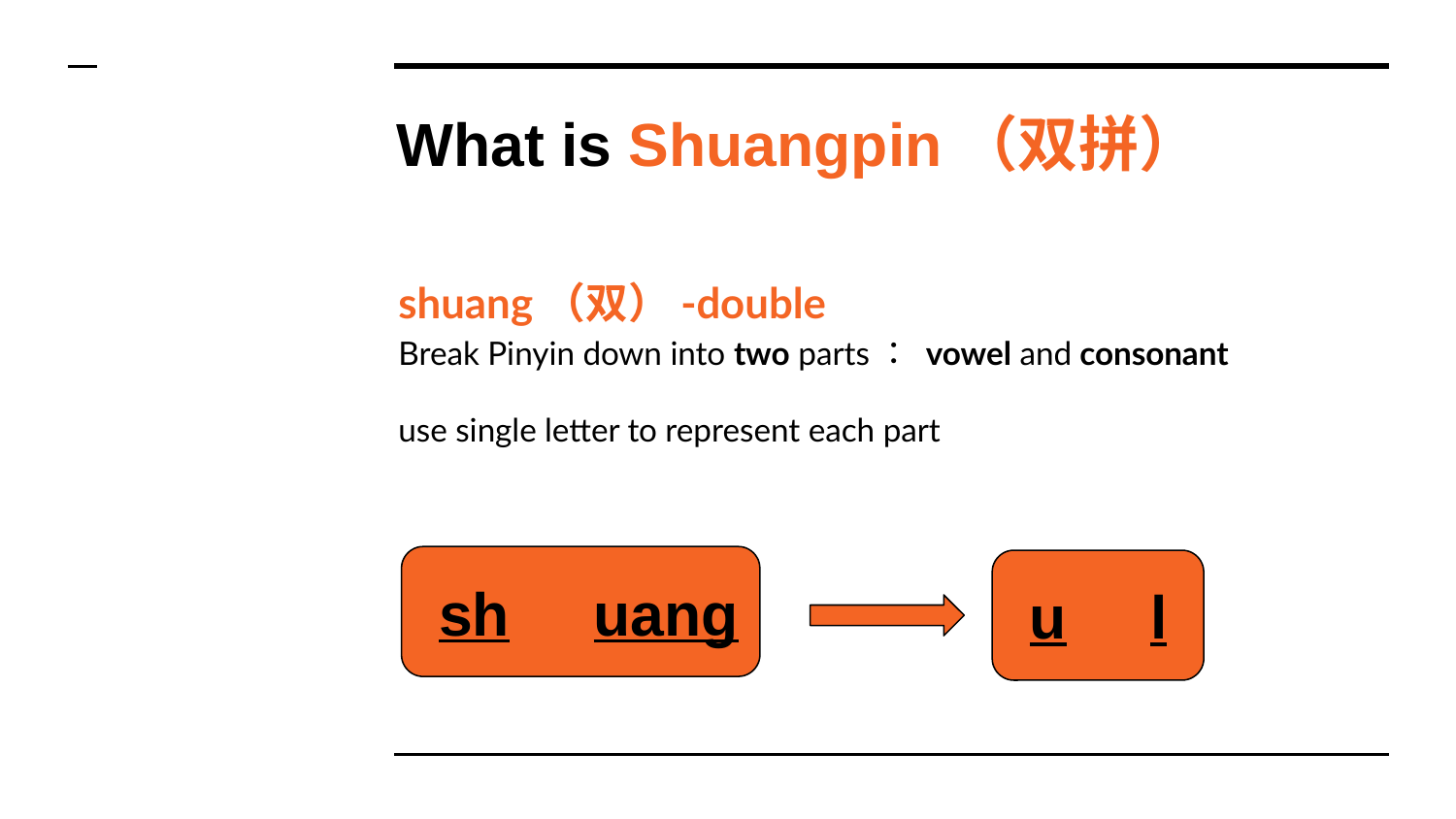

# What is Shuangpin（双拼）
shuang（双）-double
Break Pinyin down into two parts： vowel and consonant
use single letter to represent each part

 sh     uang
 u     l